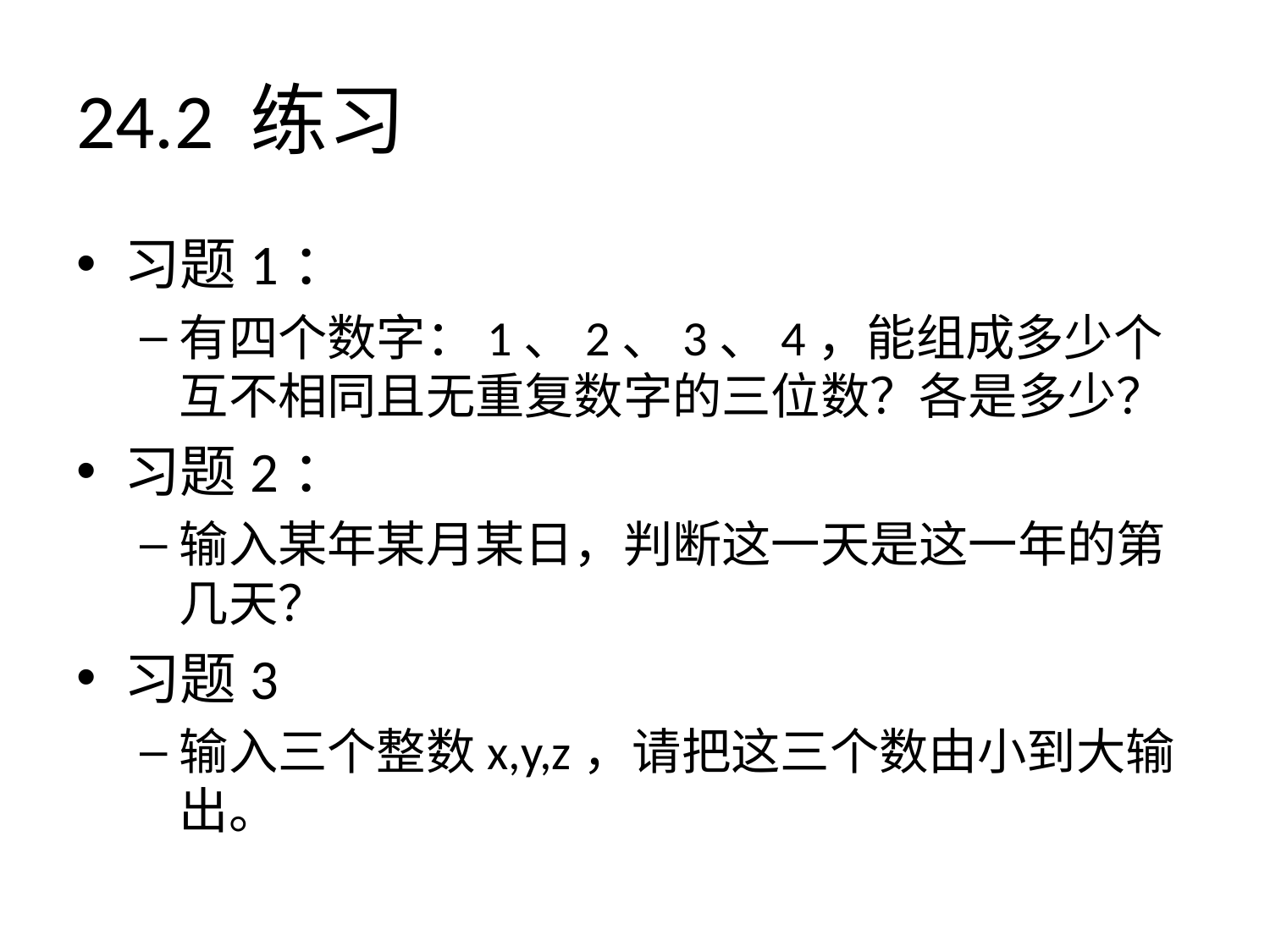

# 24.2 练习
习题1：
有四个数字：1、2、3、4，能组成多少个互不相同且无重复数字的三位数？各是多少？
习题2：
输入某年某月某日，判断这一天是这一年的第几天？
习题3
输入三个整数x,y,z，请把这三个数由小到大输出。